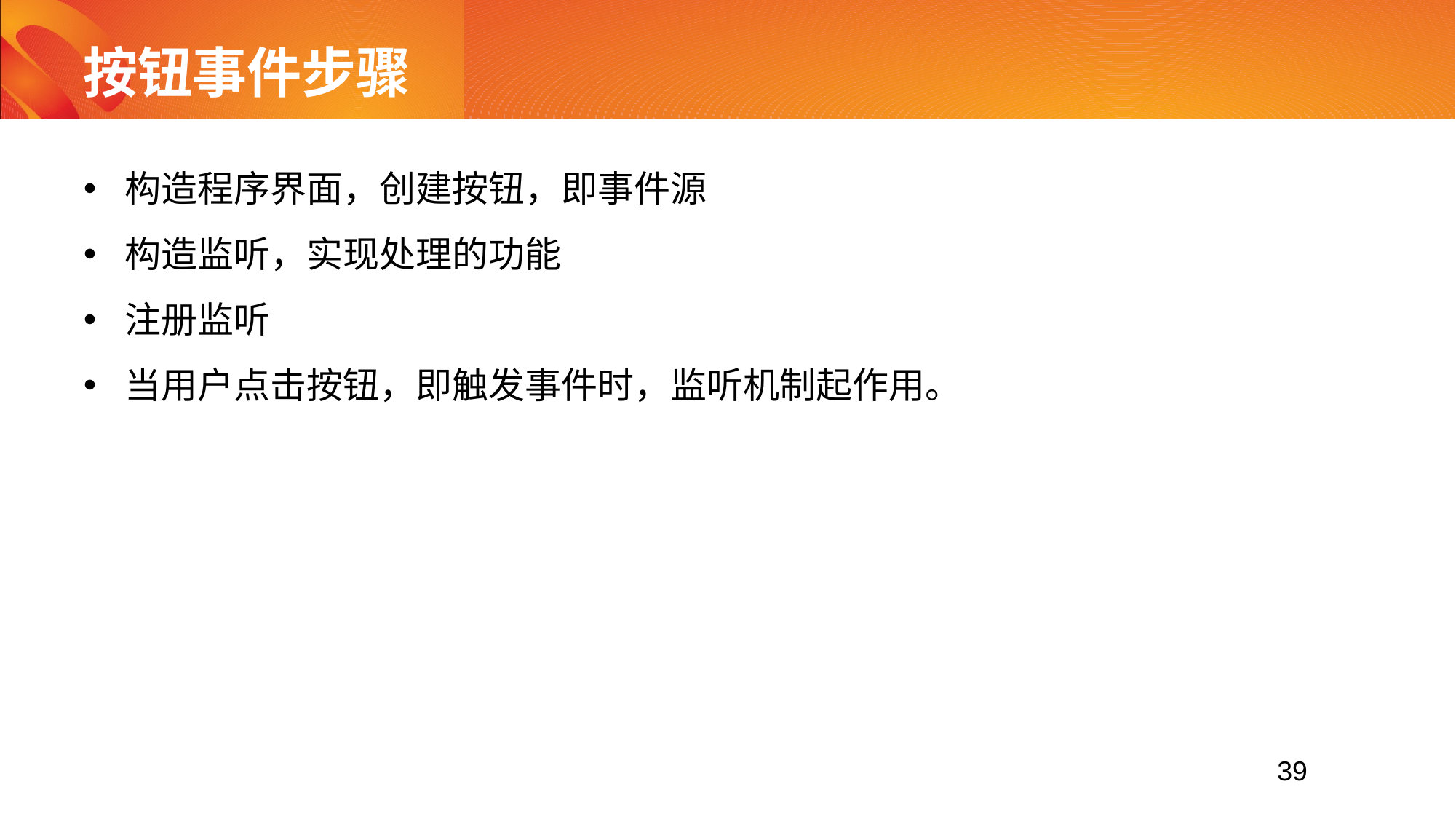

# 按钮事件步骤
构造程序界面，创建按钮，即事件源
构造监听，实现处理的功能
注册监听
当用户点击按钮，即触发事件时，监听机制起作用。